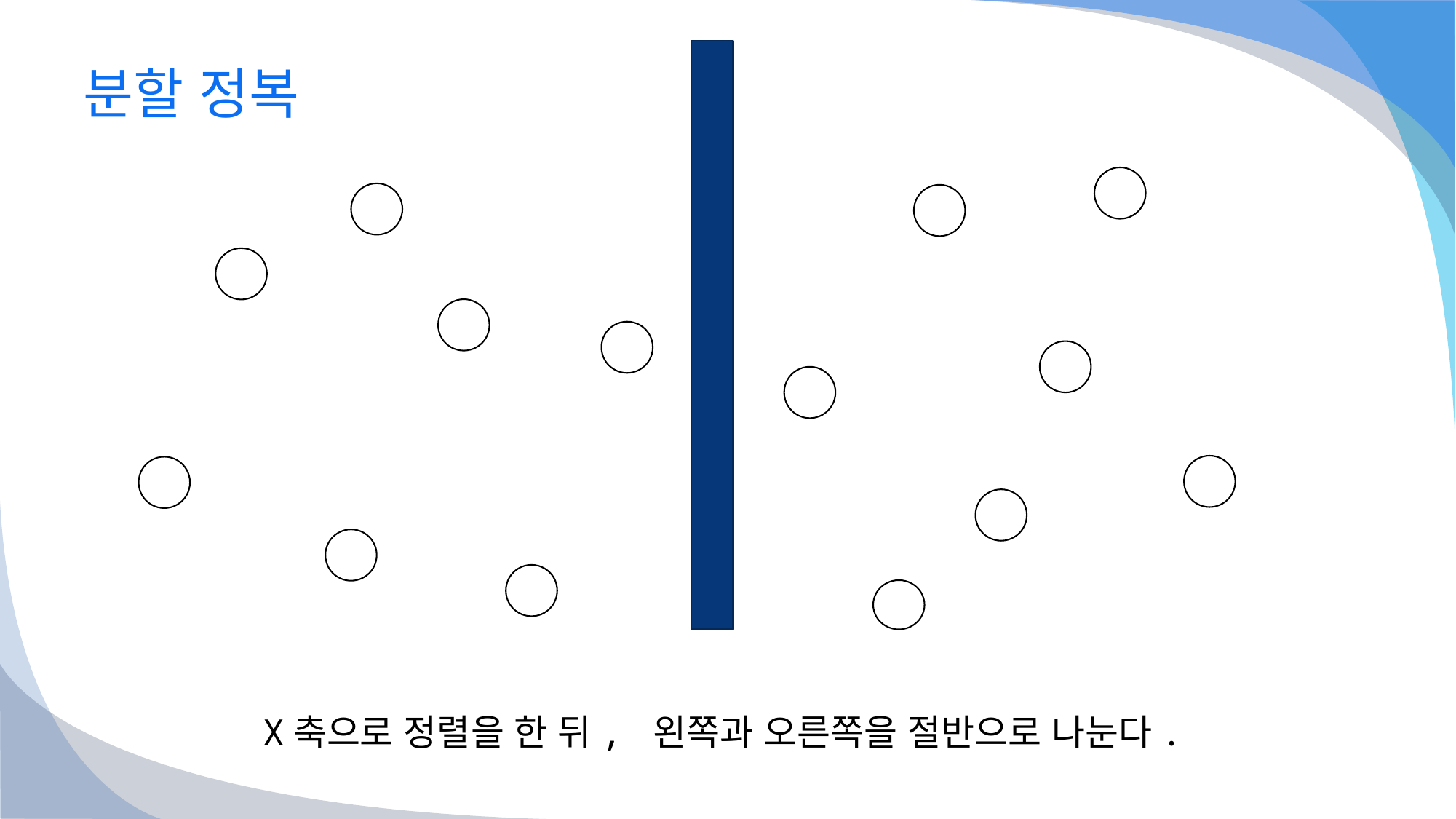

# 분할 정복

X축으로 정렬을 한 뒤, 왼쪽과 오른쪽을 절반으로 나눈다.